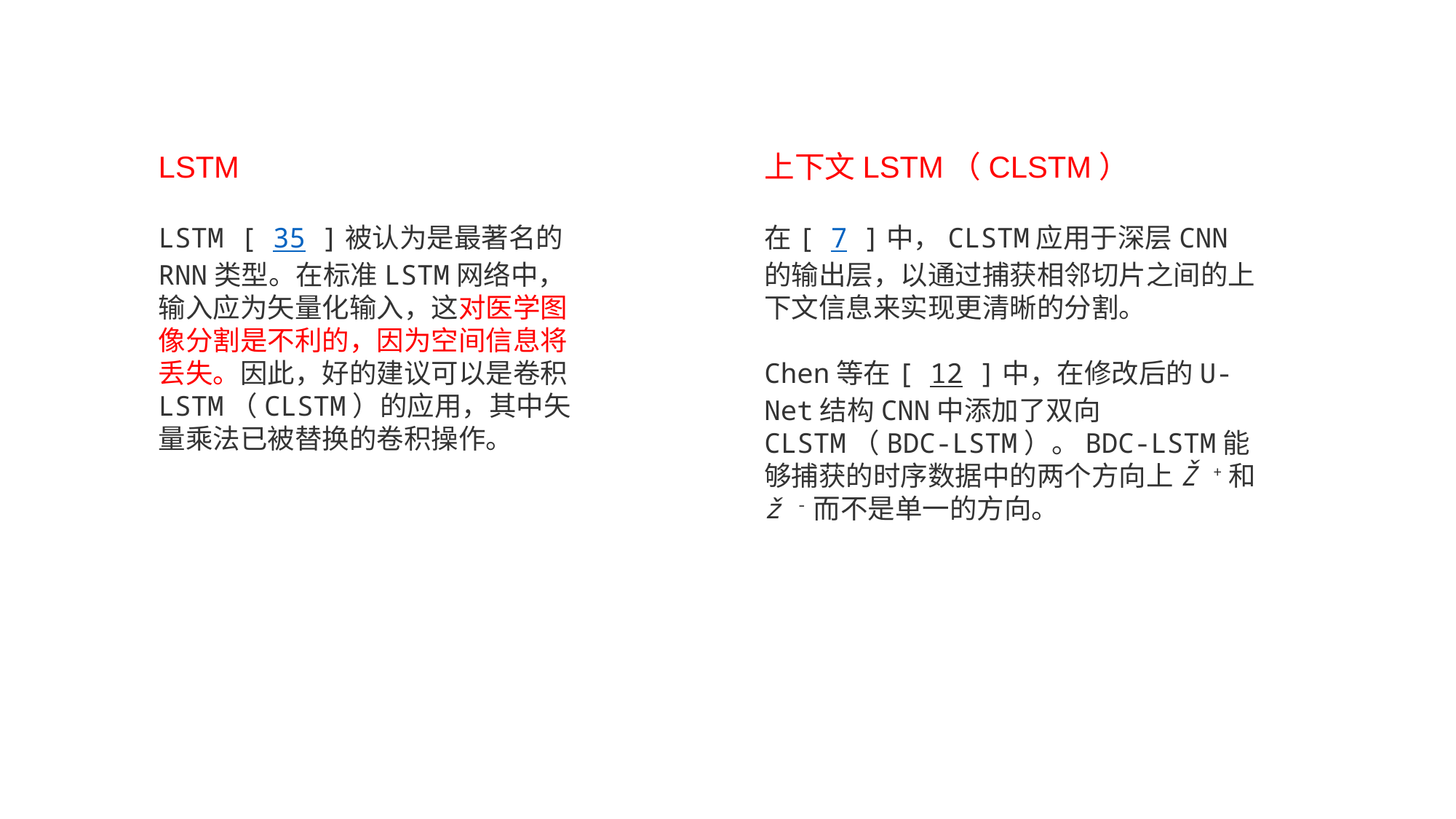

上下文LSTM（CLSTM）

在[ 7 ]中，CLSTM应用于深层CNN的输出层，以通过捕获相邻切片之间的上下文信息来实现更清晰的分割。

Chen等在[ 12 ]中，在修改后的U-Net结构CNN中添加了双向CLSTM（BDC-LSTM）。BDC-LSTM能够捕获的时序数据中的两个方向上Ž +和ž -而不是单一的方向。
LSTM

LSTM [ 35 ]被认为是最著名的RNN类型。在标准LSTM网络中，输入应为矢量化输入，这对医学图像分割是不利的，因为空间信息将丢失。因此，好的建议可以是卷积LSTM（CLSTM）的应用，其中矢量乘法已被替换的卷积操作。